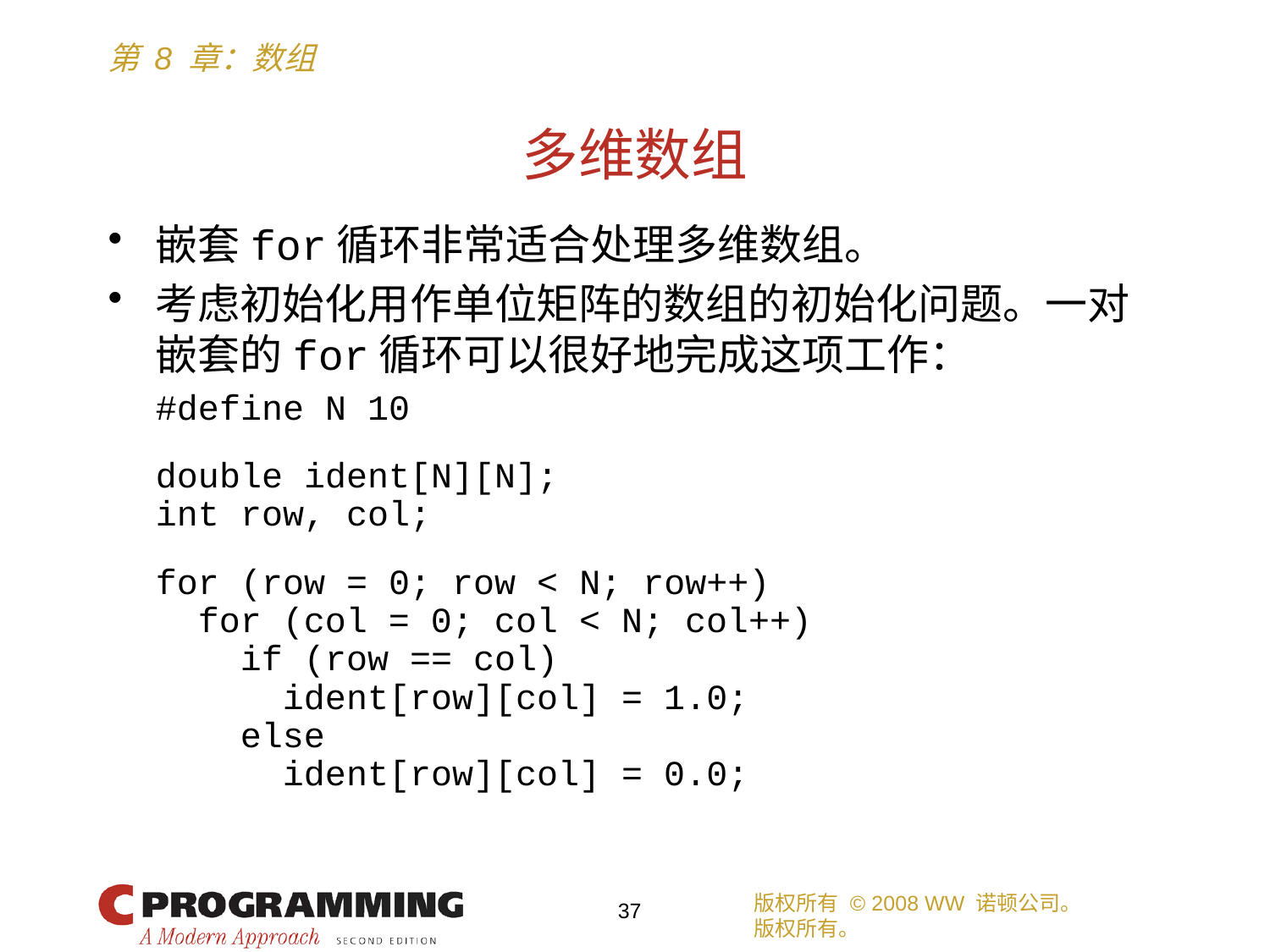

# 多维数组
嵌套for循环非常适合处理多维数组。
考虑初始化用作单位矩阵的数组的初始化问题。一对嵌套的for循环可以很好地完成这项工作：
	#define N 10

	double ident[N][N];
	int row, col;

	for (row = 0; row < N; row++)
	  for (col = 0; col < N; col++)
	    if (row == col)
	      ident[row][col] = 1.0;
	    else
	      ident[row][col] = 0.0;
版权所有 © 2008 WW 诺顿公司。
版权所有。
37